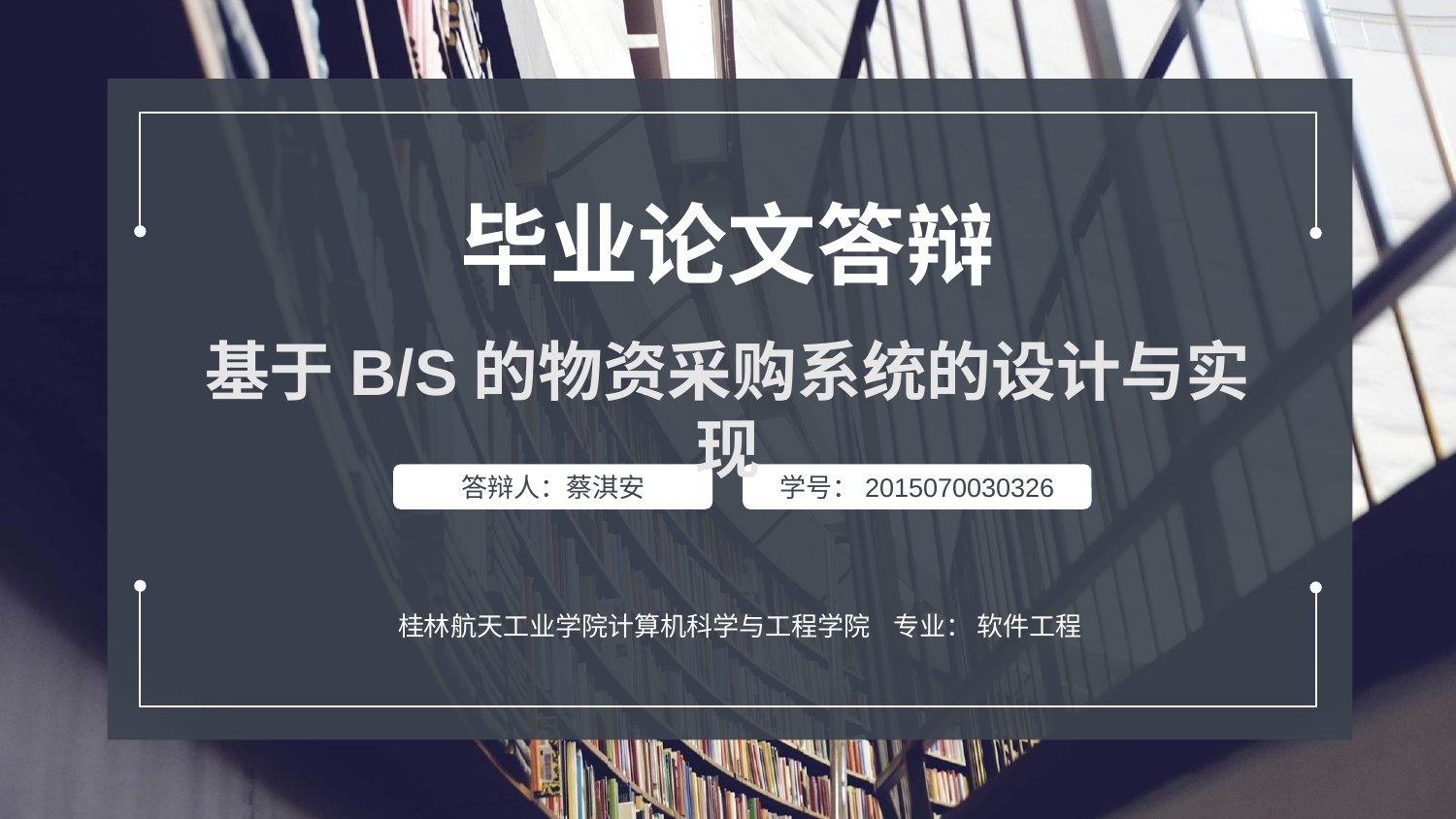

毕业论文答辩
基于B/S的物资采购系统的设计与实现
答辩人：蔡淇安
学号：2015070030326
桂林航天工业学院计算机科学与工程学院    专业： 软件工程